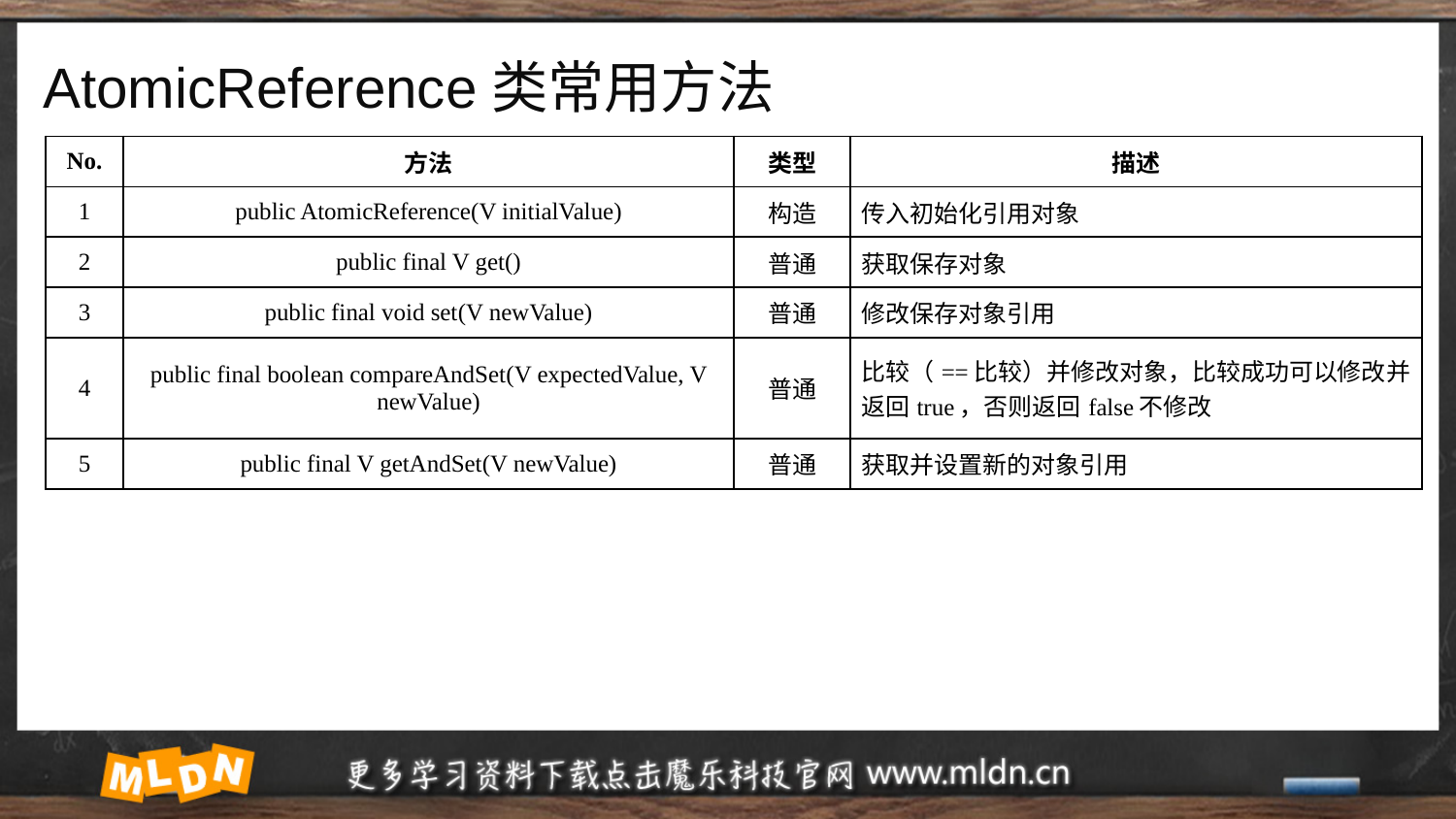

# AtomicReference类常用方法
| No. | 方法 | 类型 | 描述 |
| --- | --- | --- | --- |
| 1 | public AtomicReference​(V initialValue) | 构造 | 传入初始化引用对象 |
| 2 | public final V get() | 普通 | 获取保存对象 |
| 3 | public final void set​(V newValue) | 普通 | 修改保存对象引用 |
| 4 | public final boolean compareAndSet​(V expectedValue, V newValue) | 普通 | 比较（==比较）并修改对象，比较成功可以修改并返回true，否则返回false不修改 |
| 5 | public final V getAndSet​(V newValue) | 普通 | 获取并设置新的对象引用 |